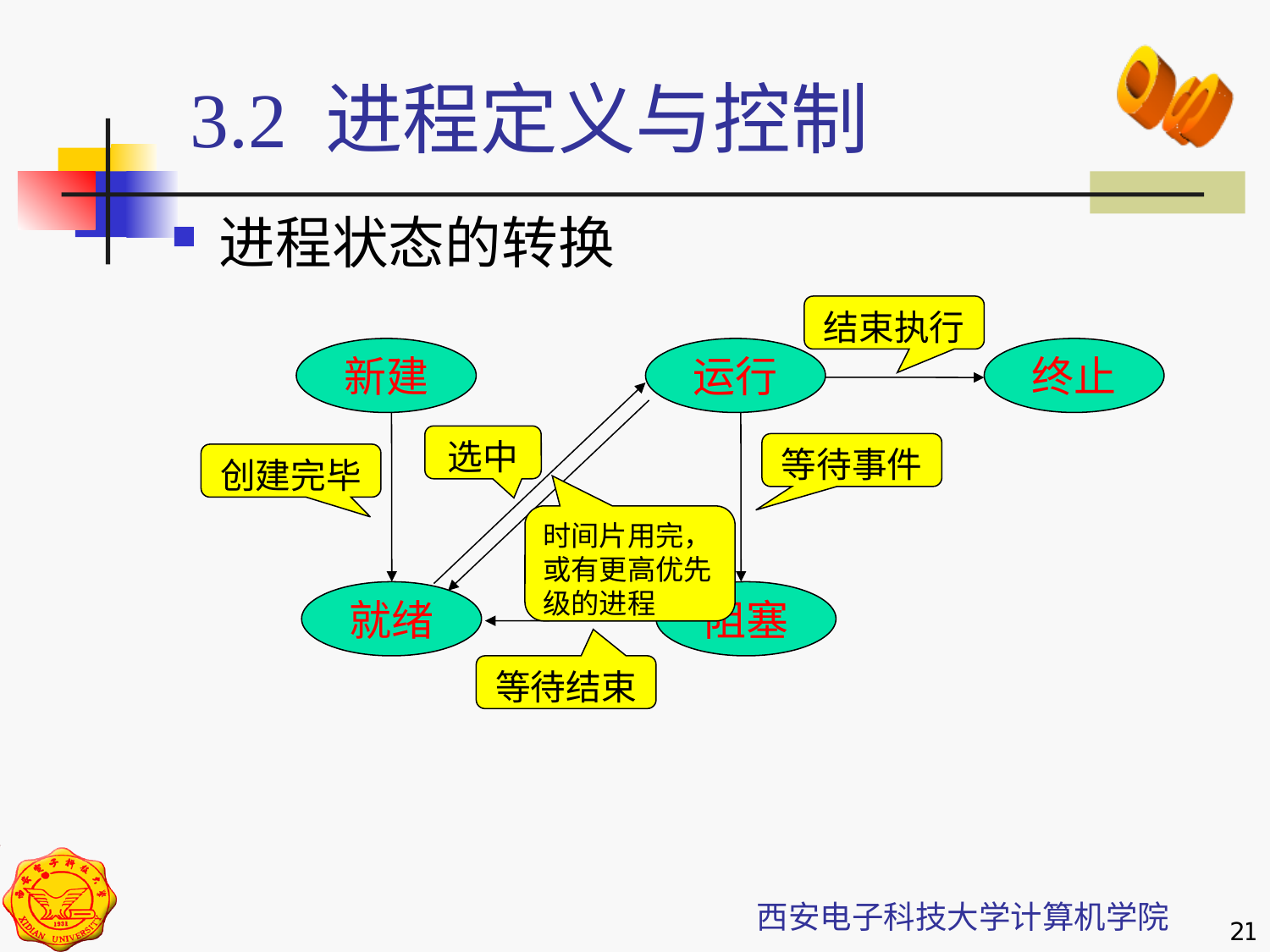

3.2 进程定义与控制
进程状态的转换
结束执行
新建
运行
终止

选中
等待事件
创建完毕
时间片用完，或有更高优先级的进程
就绪
阻塞

等待结束
21